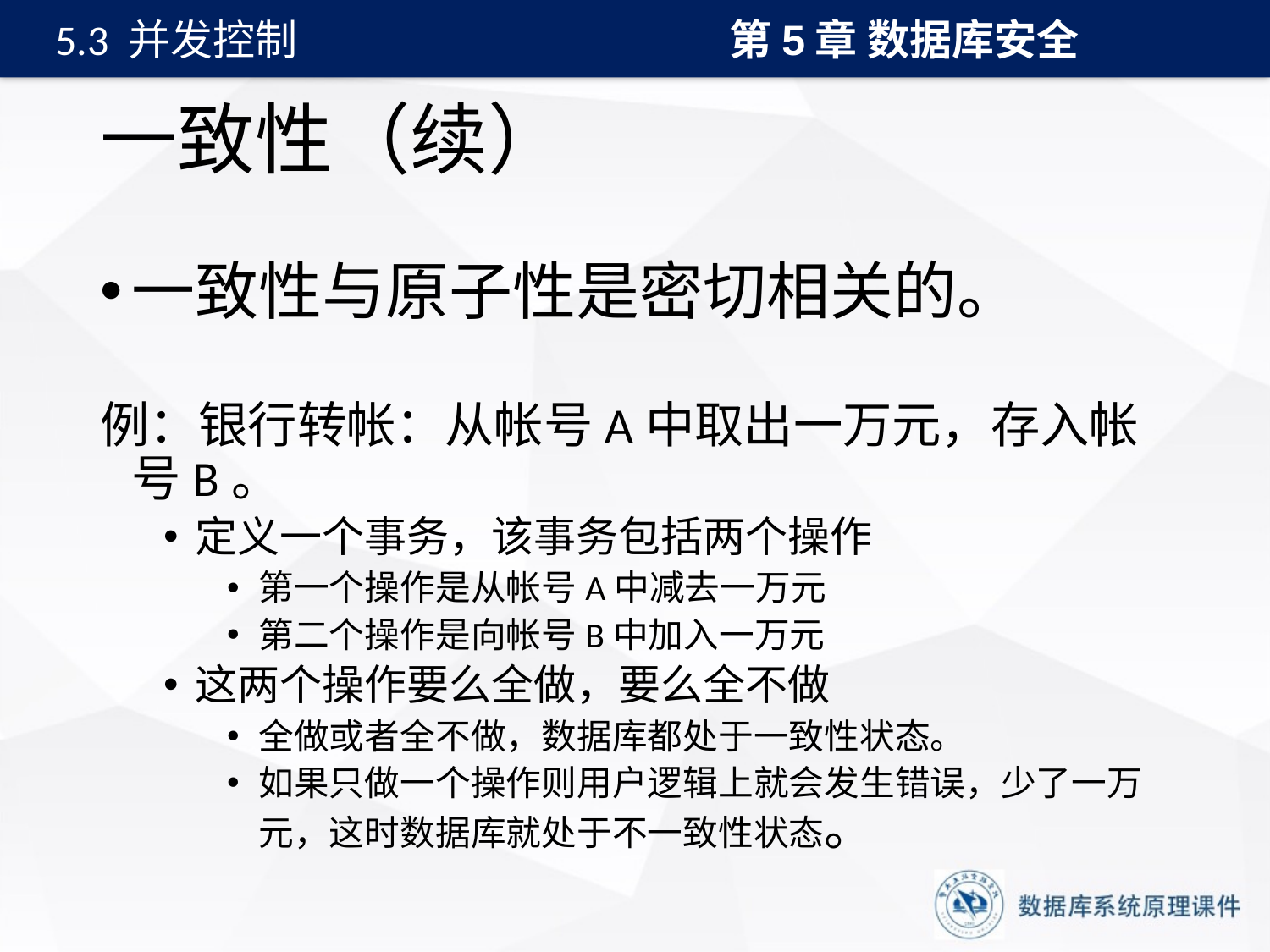

第5章 数据库安全
5.3 并发控制
# 一致性（续）
一致性与原子性是密切相关的。

例：银行转帐：从帐号A中取出一万元，存入帐号B。
定义一个事务，该事务包括两个操作
第一个操作是从帐号A中减去一万元
第二个操作是向帐号B中加入一万元
这两个操作要么全做，要么全不做
全做或者全不做，数据库都处于一致性状态。
如果只做一个操作则用户逻辑上就会发生错误，少了一万元，这时数据库就处于不一致性状态。